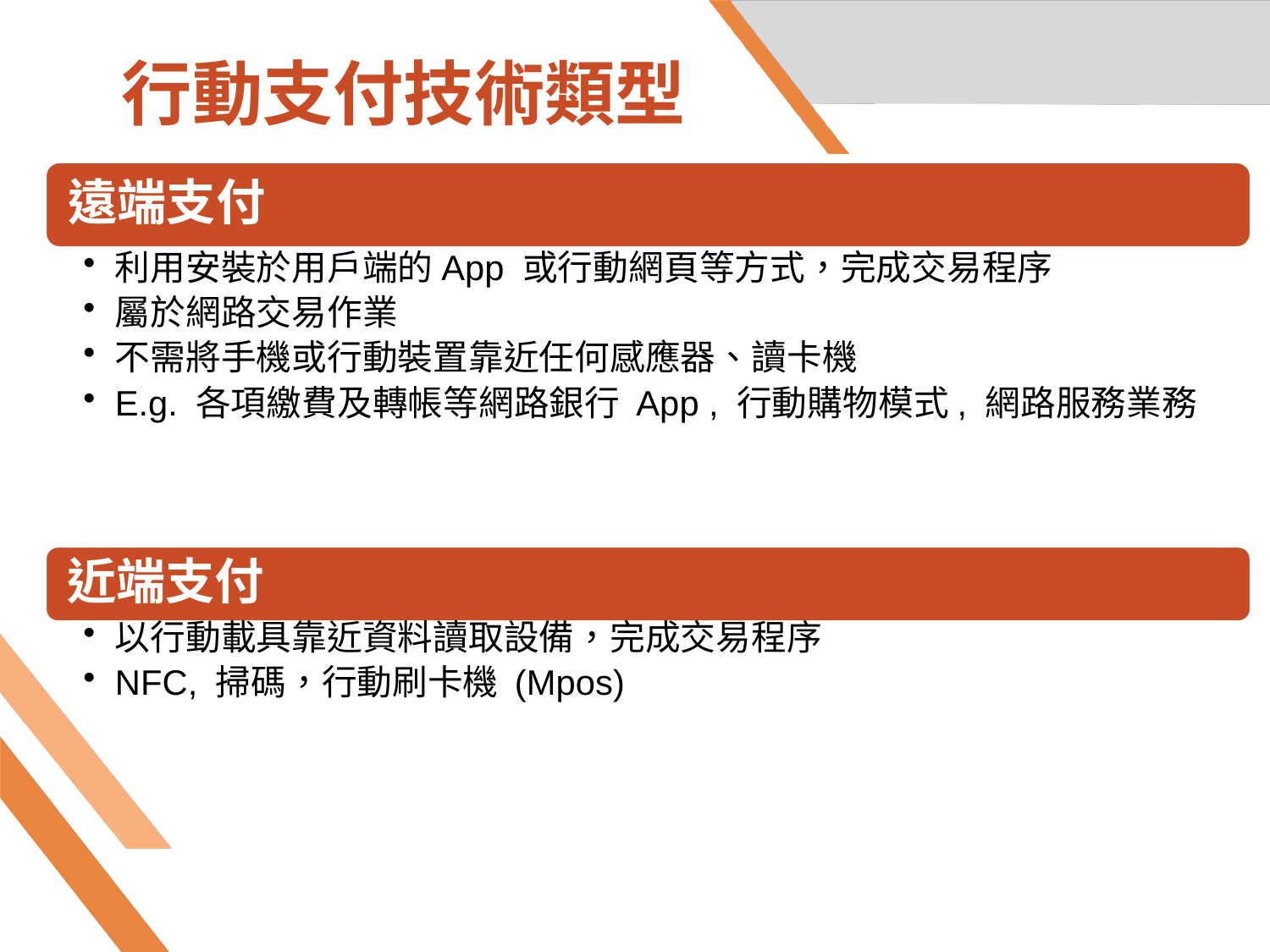

# 行動支付技術類型
遠端支付
利用安裝於用戶端的App 或行動網頁等方式，完成交易程序
屬於網路交易作業
不需將手機或行動裝置靠近任何感應器、讀卡機
E.g. 各項繳費及轉帳等網路銀行 App , 行動購物模式, 網路服務業務
近端支付
以行動載具靠近資料讀取設備，完成交易程序
NFC, 掃碼，行動刷卡機 (Mpos)